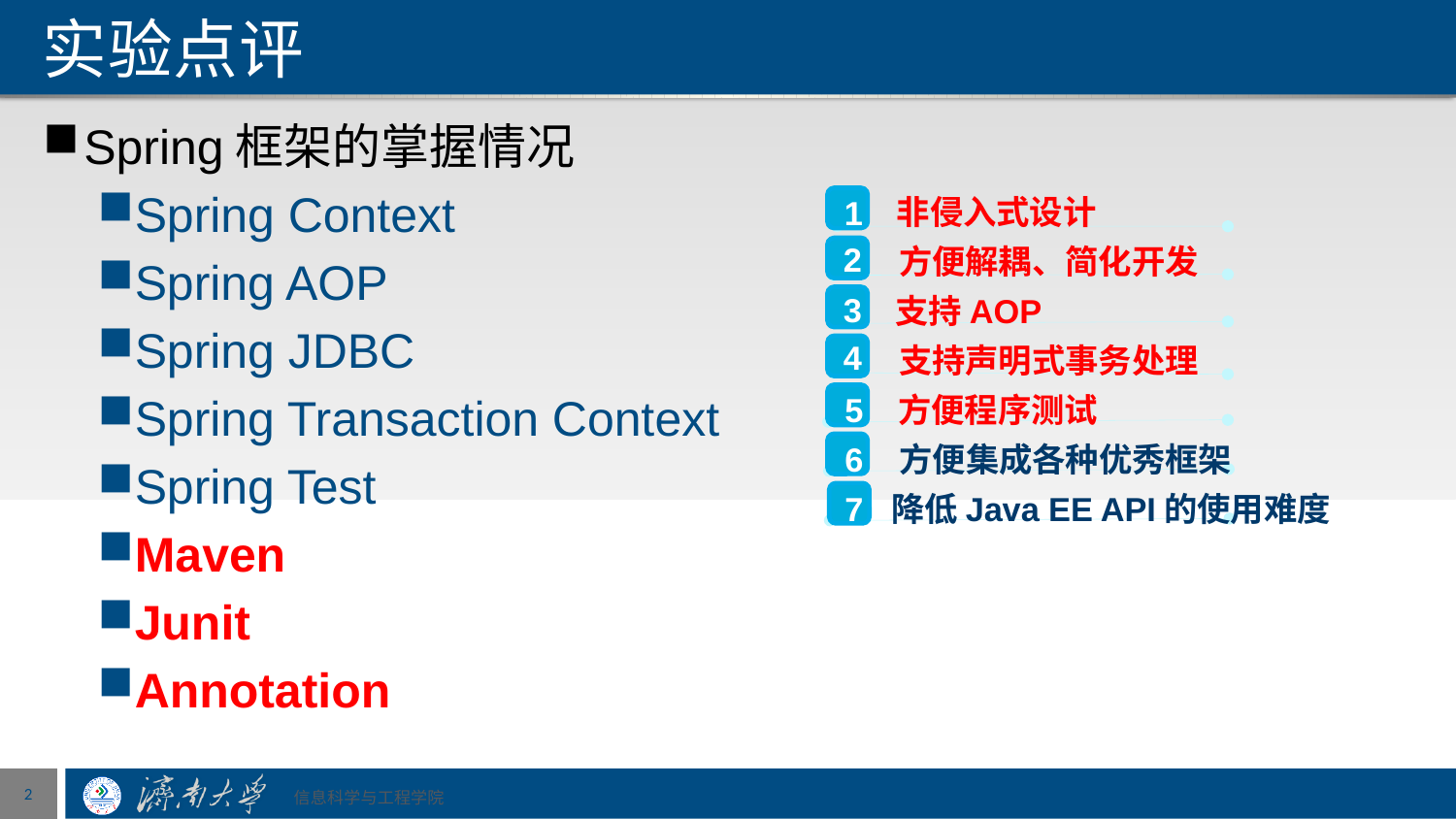

# 实验点评
Spring框架的掌握情况
Spring Context
Spring AOP
Spring JDBC
Spring Transaction Context
Spring Test
Maven
Junit
Annotation
非侵入式设计

1

2
方便解耦、简化开发

3
支持AOP

4
支持声明式事务处理

方便程序测试
5

方便集成各种优秀框架
6

降低Java EE API的使用难度
7